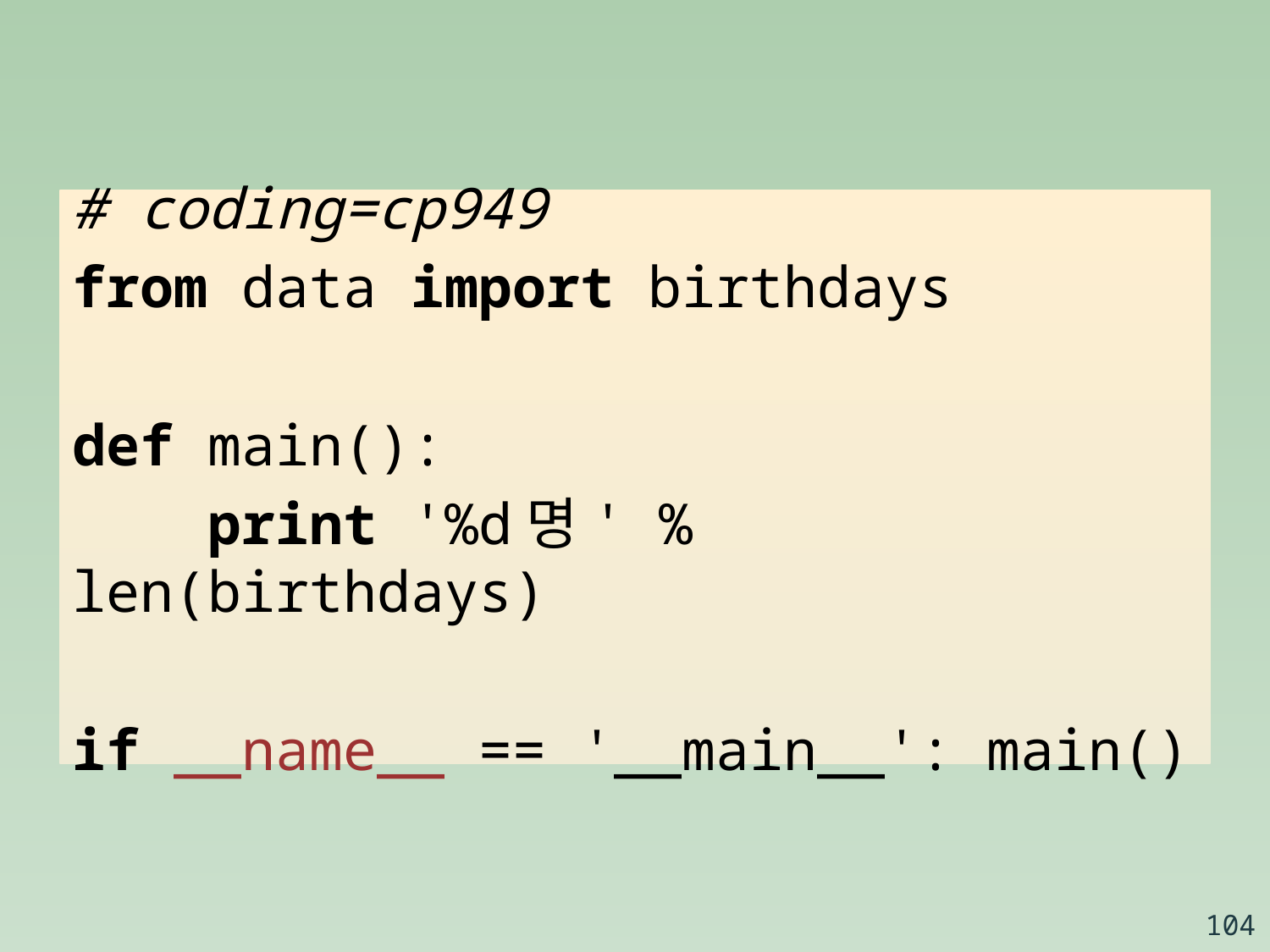

# coding=cp949
from data import birthdays

def main():
    print '%d명' % len(birthdays)

if __name__ == '__main__': main()
104